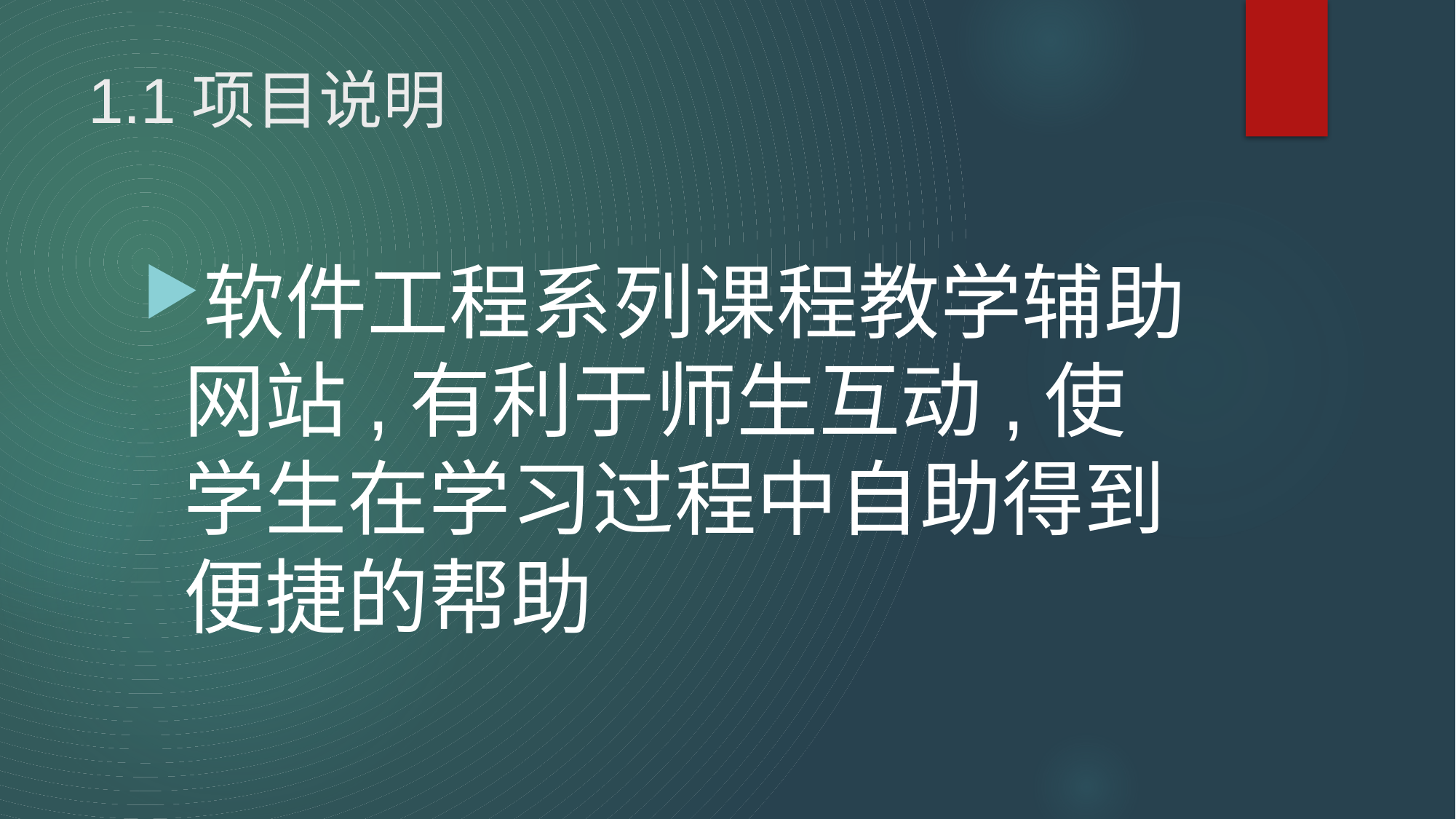

# 1.1项目说明
软件工程系列课程教学辅助网站,有利于师生互动,使学生在学习过程中自助得到便捷的帮助